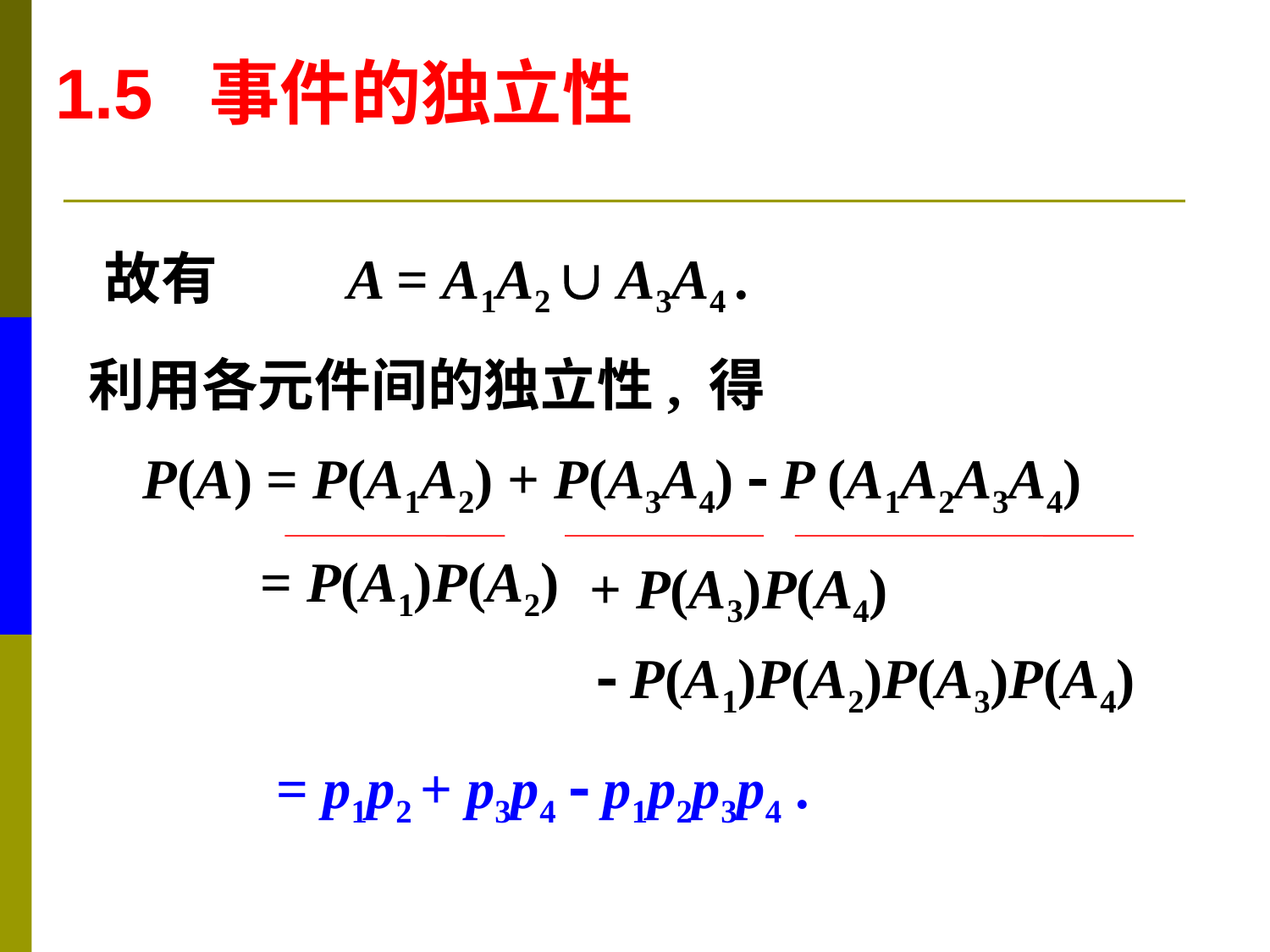

1.5  事件的独立性
故有         A = A1A2 ∪ A3A4 .
利用各元件间的独立性, 得
P(A) = P(A1A2) + P(A3A4) − P (A1A2A3A4)

= P(A1)P(A2)
+ P(A3)P(A4)
− P(A1)P(A2)P(A3)P(A4)
= p1p2 + p3p4 − p1p2p3p4 .